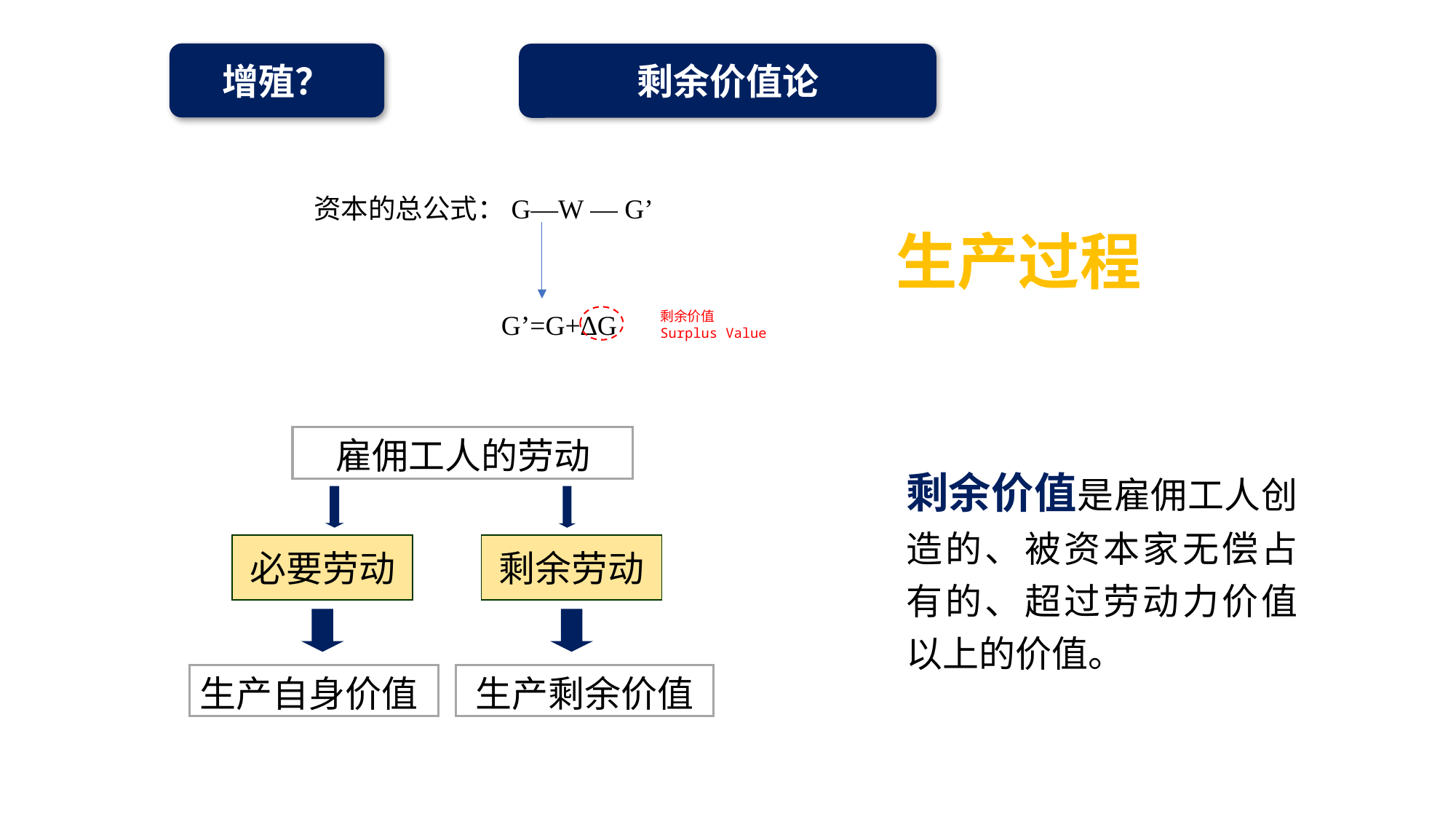

增殖？
剩余价值论
资本的总公式：G—W — G’
生产过程
G’=G+∆G
剩余价值
Surplus Value

雇佣工人的劳动

必要劳动
剩余劳动

生产自身价值
生产剩余价值
剩余价值是雇佣工人创造的、被资本家无偿占有的、超过劳动力价值以上的价值。